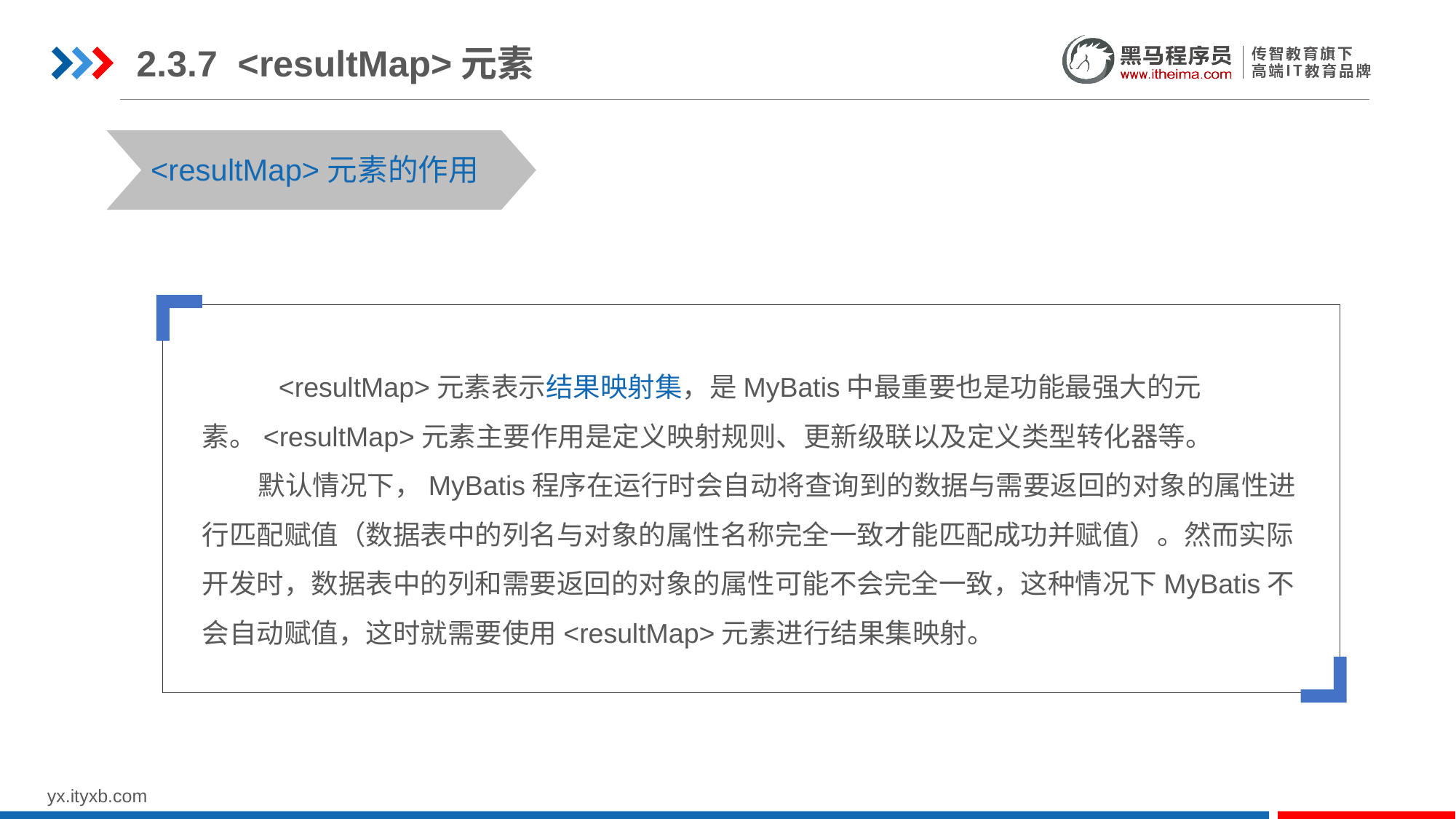

2.3.7  <resultMap>元素

<resultMap>元素的作用

          <resultMap>元素表示结果映射集，是MyBatis中最重要也是功能最强大的元素。<resultMap>元素主要作用是定义映射规则、更新级联以及定义类型转化器等。
        默认情况下，MyBatis程序在运行时会自动将查询到的数据与需要返回的对象的属性进行匹配赋值（数据表中的列名与对象的属性名称完全一致才能匹配成功并赋值）。然而实际开发时，数据表中的列和需要返回的对象的属性可能不会完全一致，这种情况下MyBatis不会自动赋值，这时就需要使用<resultMap>元素进行结果集映射。